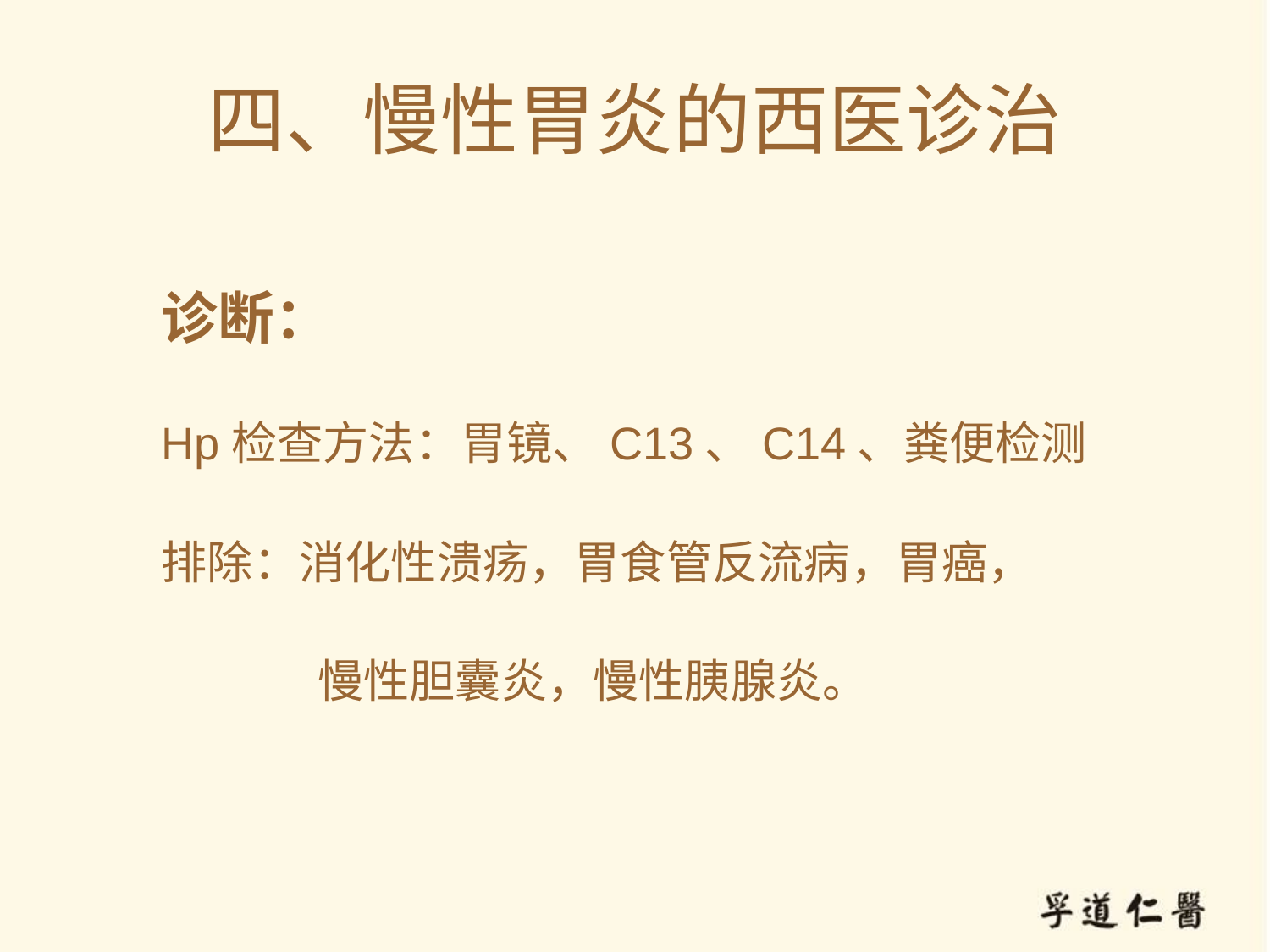

# 四、慢性胃炎的西医诊治
诊断：
Hp检查方法：胃镜、C13、C14、粪便检测
排除：消化性溃疡，胃食管反流病，胃癌，
              慢性胆囊炎，慢性胰腺炎。